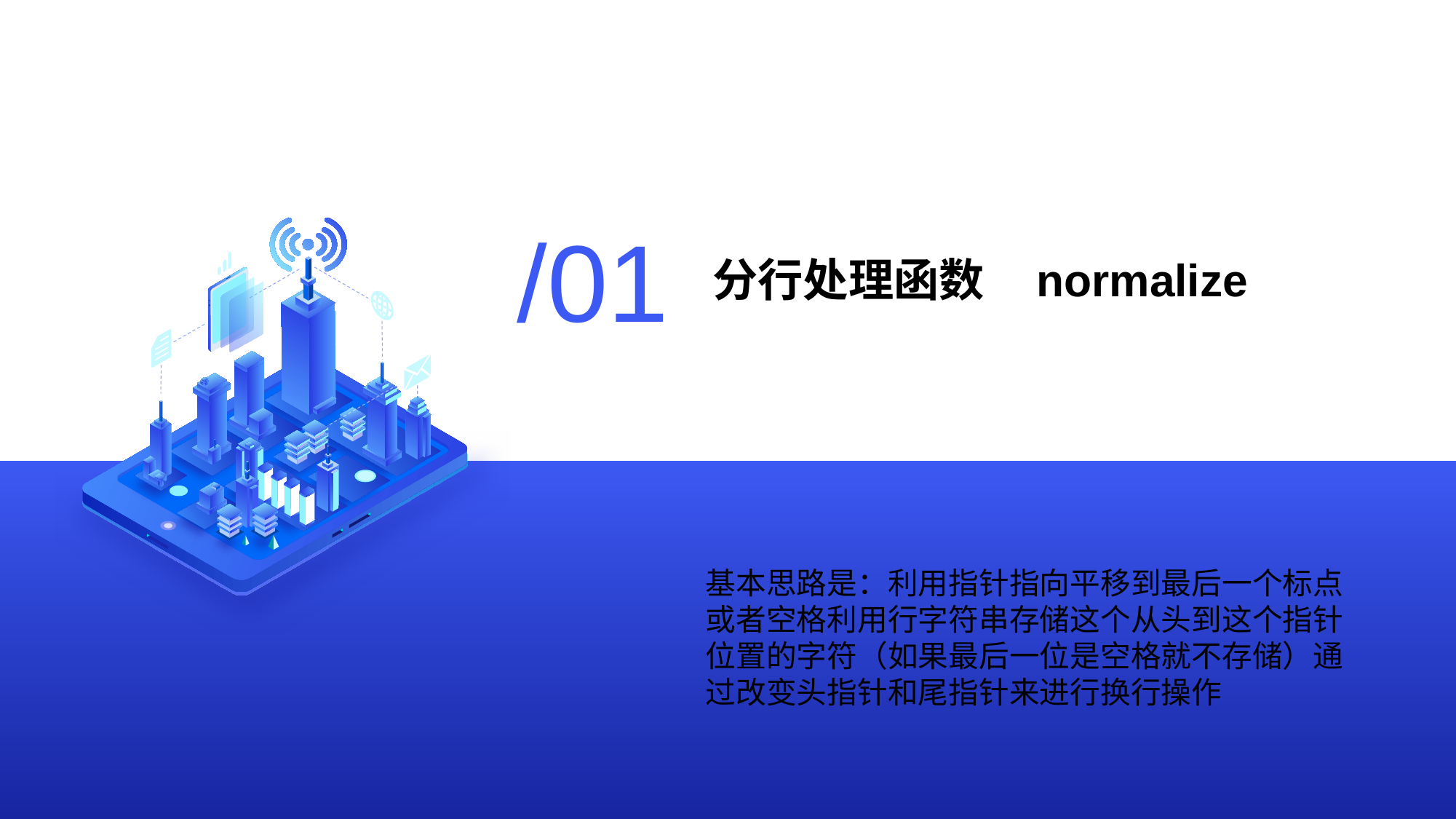

/01
# 分行处理函数    normalize
基本思路是：利用指针指向平移到最后一个标点或者空格利用行字符串存储这个从头到这个指针位置的字符（如果最后一位是空格就不存储）通过改变头指针和尾指针来进行换行操作